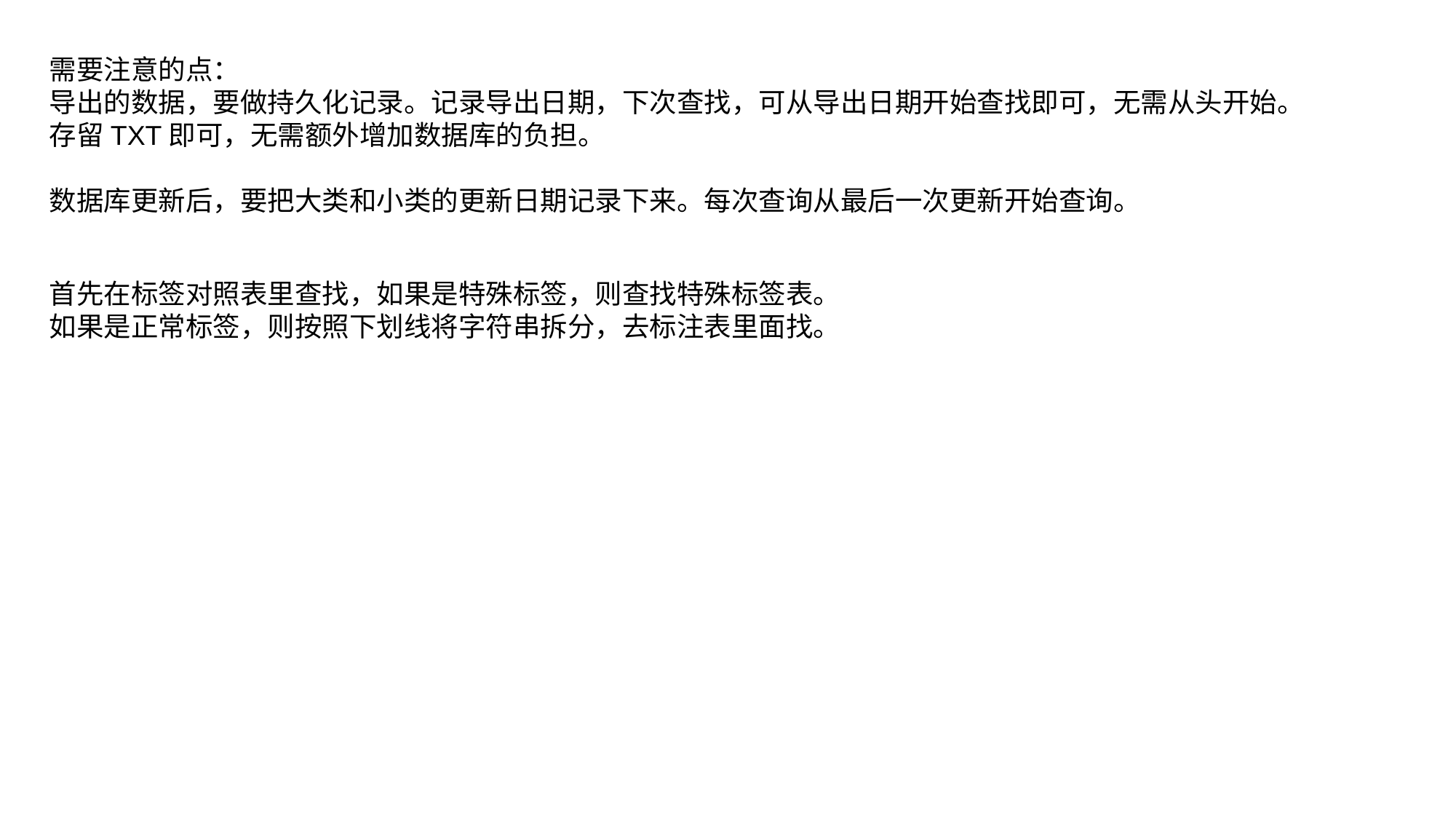

需要注意的点：
导出的数据，要做持久化记录。记录导出日期，下次查找，可从导出日期开始查找即可，无需从头开始。存留TXT即可，无需额外增加数据库的负担。

数据库更新后，要把大类和小类的更新日期记录下来。每次查询从最后一次更新开始查询。
首先在标签对照表里查找，如果是特殊标签，则查找特殊标签表。
如果是正常标签，则按照下划线将字符串拆分，去标注表里面找。